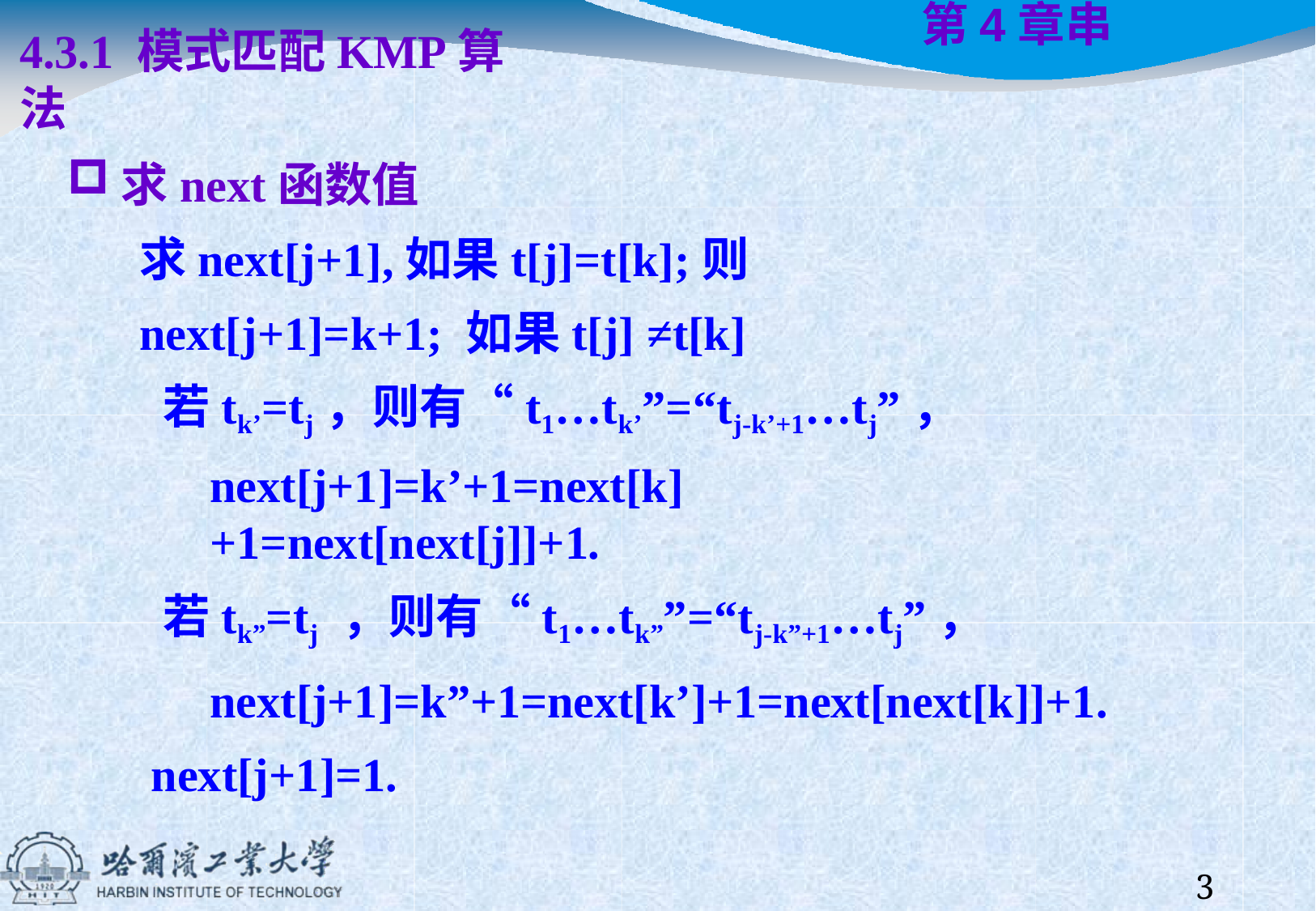

4.3.1 模式匹配KMP算法
求next函数值
# 第4章	串
求next[j+1],如果t[j]=t[k];则next[j+1]=k+1; 如果t[j] ≠t[k]
若tk’=tj，则有“t1…tk’”=“tj-k’+1…tj”，
next[j+1]=k’+1=next[k]+1=next[next[j]]+1.
若tk”=tj ，则有“t1…tk””=“tj-k”+1…tj”，
next[j+1]=k”+1=next[k’]+1=next[next[k]]+1.  next[j+1]=1.

39